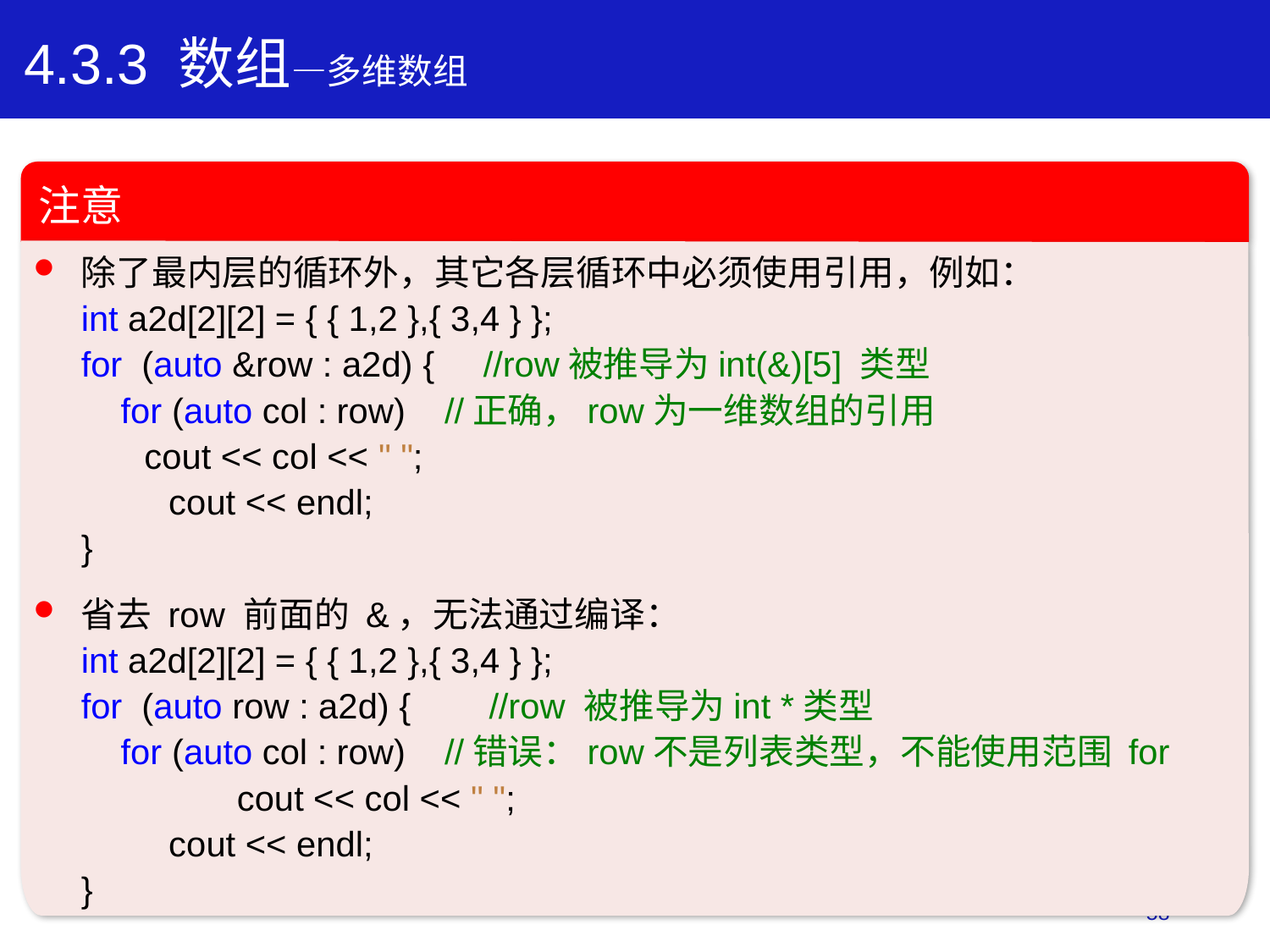

4.3.3 数组—多维数组
注意
除了最内层的循环外，其它各层循环中必须使用引用，例如：
int a2d[2][2] = { { 1,2 },{ 3,4 } };
for  (auto &row : a2d) {     //row被推导为int(&)[5] 类型
    for (auto col : row)    //正确，row为一维数组的引用
       cout << col << " ";
         cout << endl;
}
省去 row 前面的 &，无法通过编译：
int a2d[2][2] = { { 1,2 },{ 3,4 } };
for  (auto row : a2d) {        //row 被推导为int *类型
    for (auto col : row)    //错误：row不是列表类型，不能使用范围 for
                cout << col << " ";
         cout << endl;
}
58